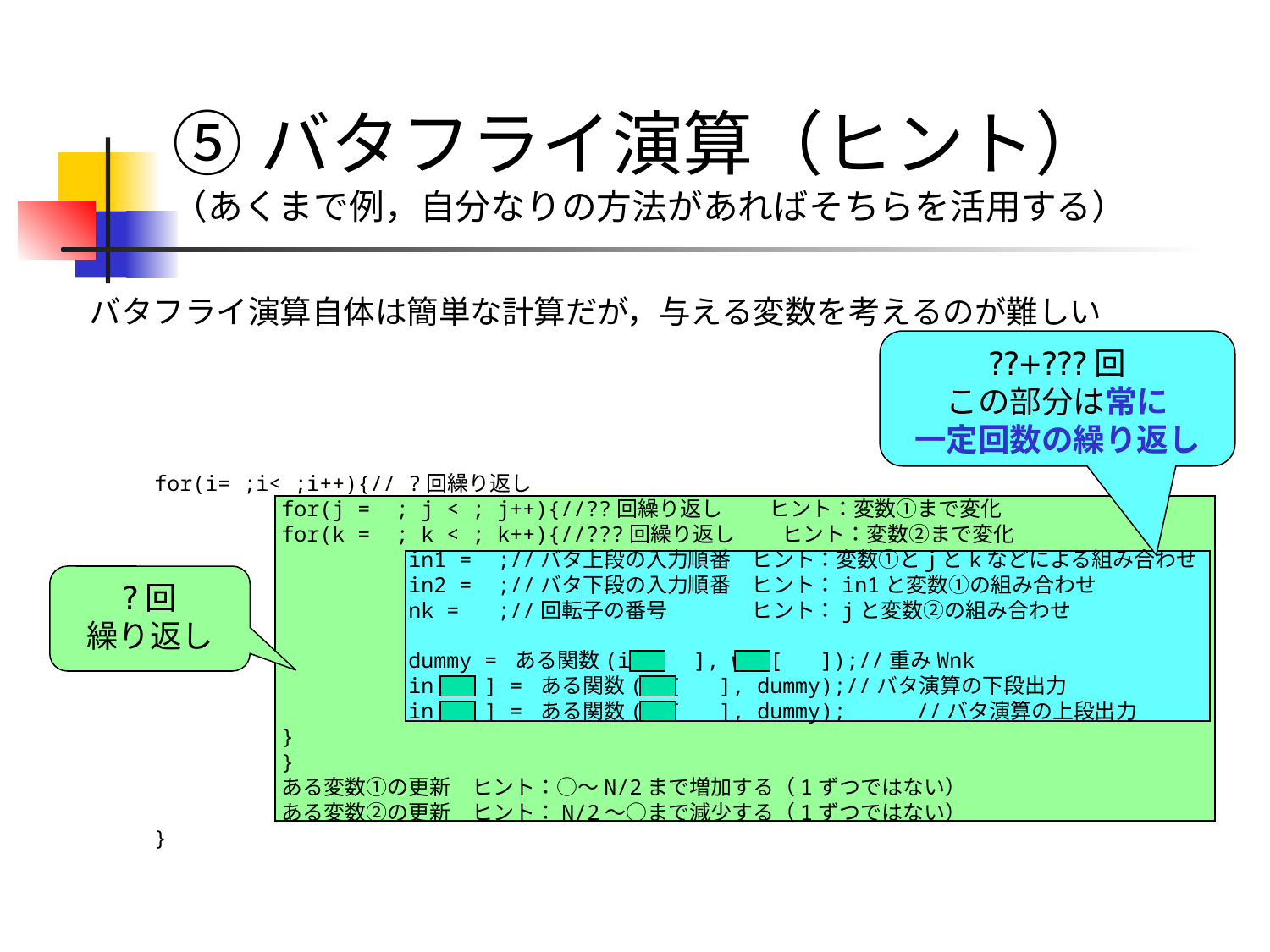

# ⑤バタフライ演算（ヒント） （あくまで例，自分なりの方法があればそちらを活用する）

	for(i= ;i< ;i++){// ?回繰り返し
		for(j =  ; j < ; j++){//??回繰り返し　　 ヒント：変数①まで変化
		for(k =  ; k < ; k++){//???回繰り返し　　 ヒント：変数②まで変化
			in1 =  ;//バタ上段の入力順番　ヒント：変数①とｊとkなどによる組み合わせ
			in2 =  ;//バタ下段の入力順番　ヒント：in1と変数①の組み合わせ
			nk =   ;//回転子の番号　　　　ヒント：jと変数②の組み合わせ

			dummy = ある関数(in[   ], wnk[   ]);//重みWnk
			in[   ] = ある関数(in[   ], dummy);//バタ演算の下段出力
			in[   ] = ある関数(in[   ], dummy);	//バタ演算の上段出力
		}
		}
	　　　　　　ある変数①の更新　ヒント：○～N/2まで増加する（1ずつではない）
　　　　　　　　　　　　ある変数②の更新　ヒント：N/2～○まで減少する（1ずつではない）
	}

バタフライ演算自体は簡単な計算だが，与える変数を考えるのが難しい
??+???回
この部分は常に
一定回数の繰り返し

?回
繰り返し